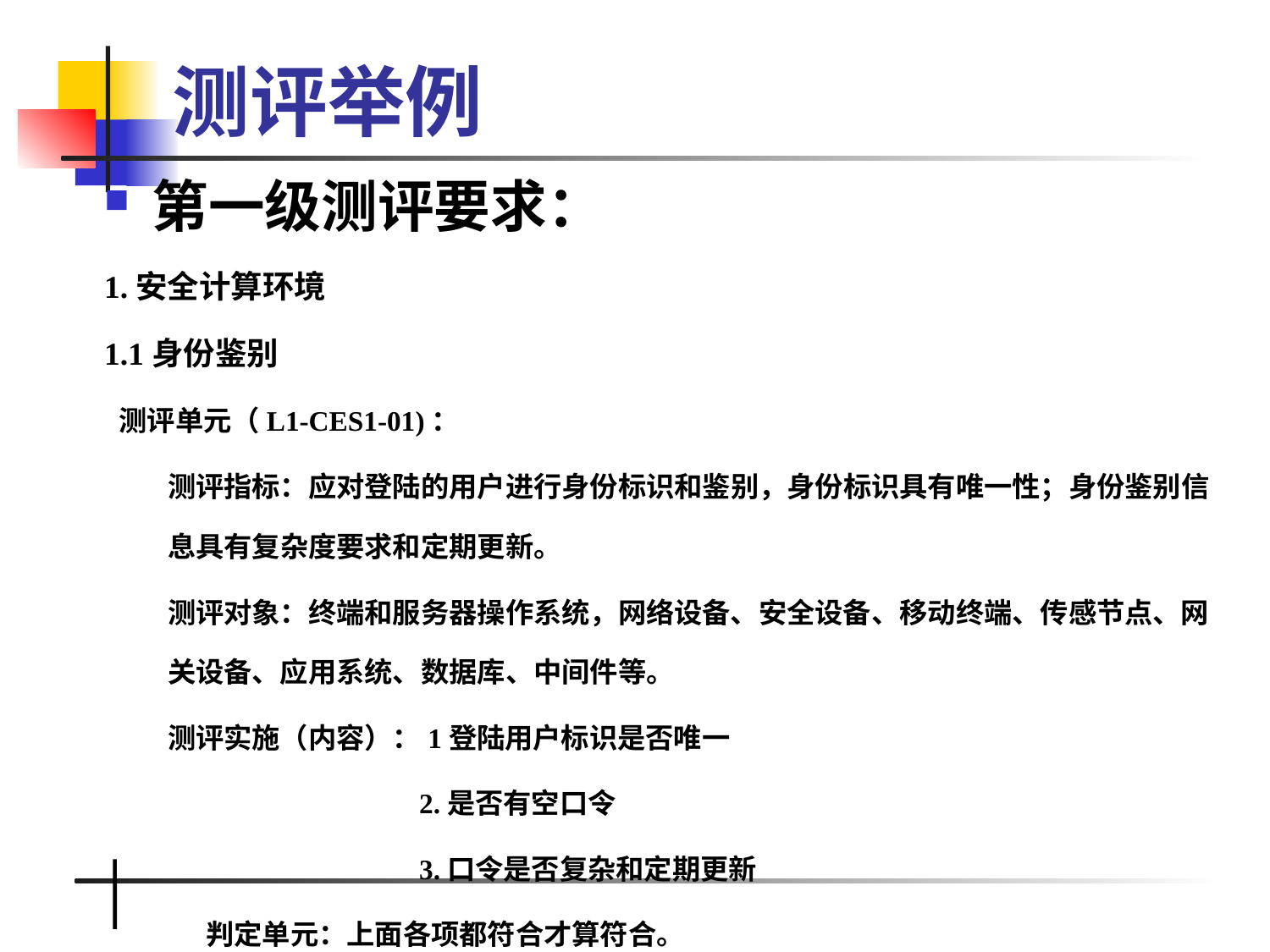

# 测评举例
第一级测评要求：
1.安全计算环境
1.1身份鉴别
 测评单元（L1-CES1-01)：
测评指标：应对登陆的用户进行身份标识和鉴别，身份标识具有唯一性；身份鉴别信息具有复杂度要求和定期更新。
测评对象：终端和服务器操作系统，网络设备、安全设备、移动终端、传感节点、网关设备、应用系统、数据库、中间件等。
测评实施（内容）：1登陆用户标识是否唯一
                                    2.是否有空口令
                                    3.口令是否复杂和定期更新
     判定单元：上面各项都符合才算符合。